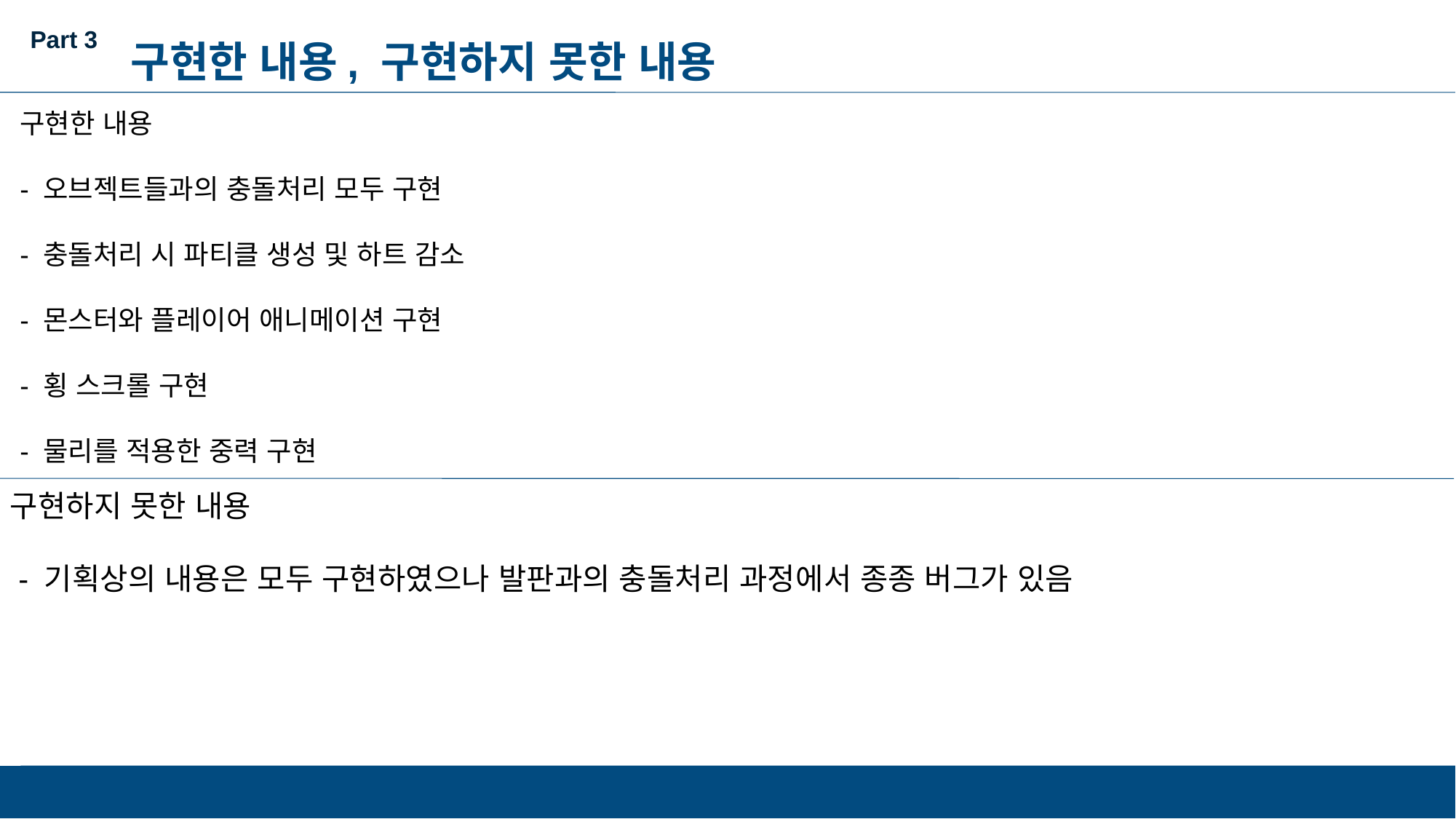

Part 3
구현한 내용, 구현하지 못한 내용
구현한 내용

- 오브젝트들과의 충돌처리 모두 구현

- 충돌처리 시 파티클 생성 및 하트 감소

- 몬스터와 플레이어 애니메이션 구현

- 횡 스크롤 구현

- 물리를 적용한 중력 구현

구현하지 못한 내용

 - 기획상의 내용은 모두 구현하였으나 발판과의 충돌처리 과정에서 종종 버그가 있음